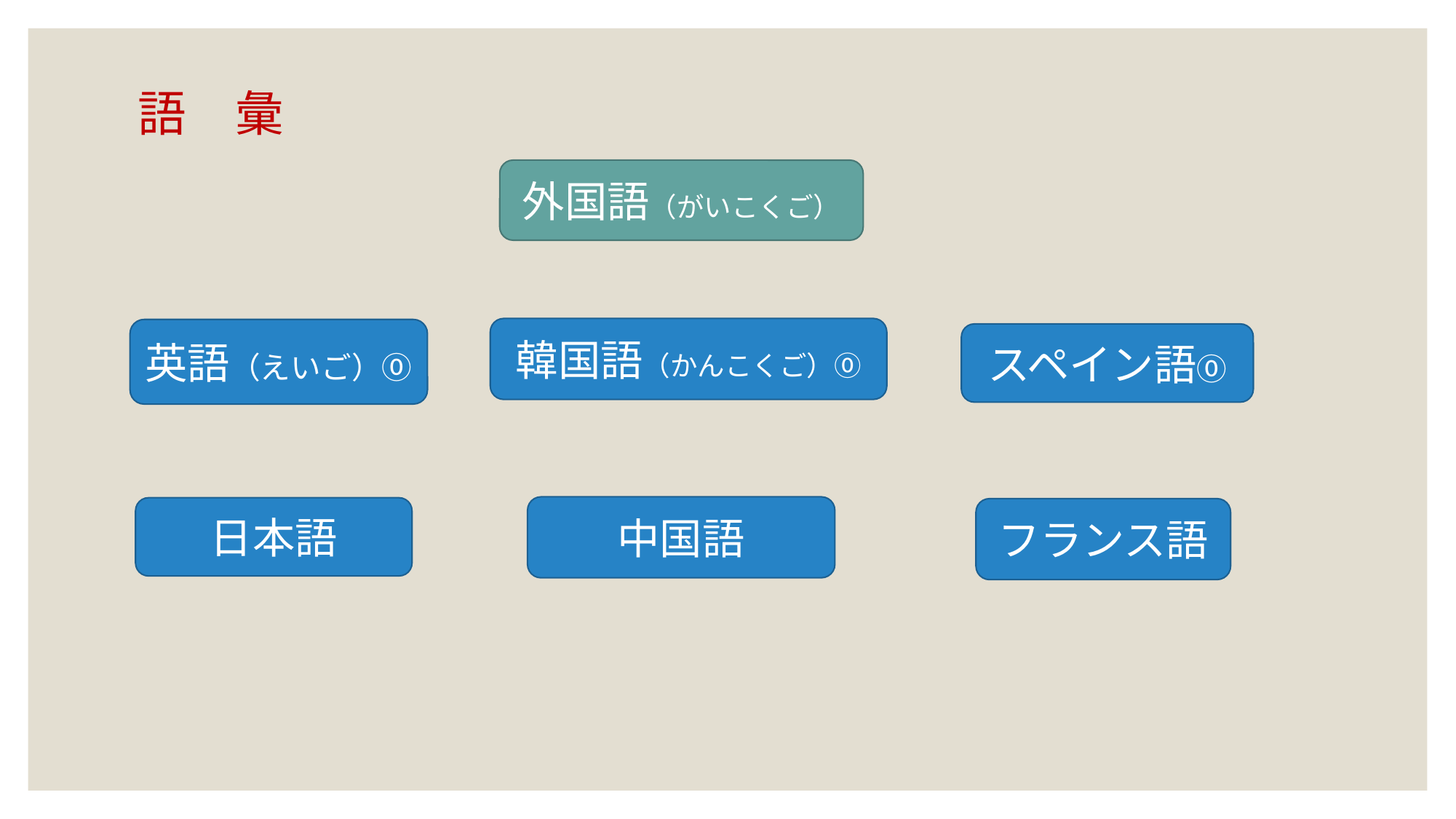

# 語　彙
外国語（がいこくご）
韓国語（かんこくご）⓪
英語（えいご）⓪
スペイン語⓪
中国語
日本語
フランス語